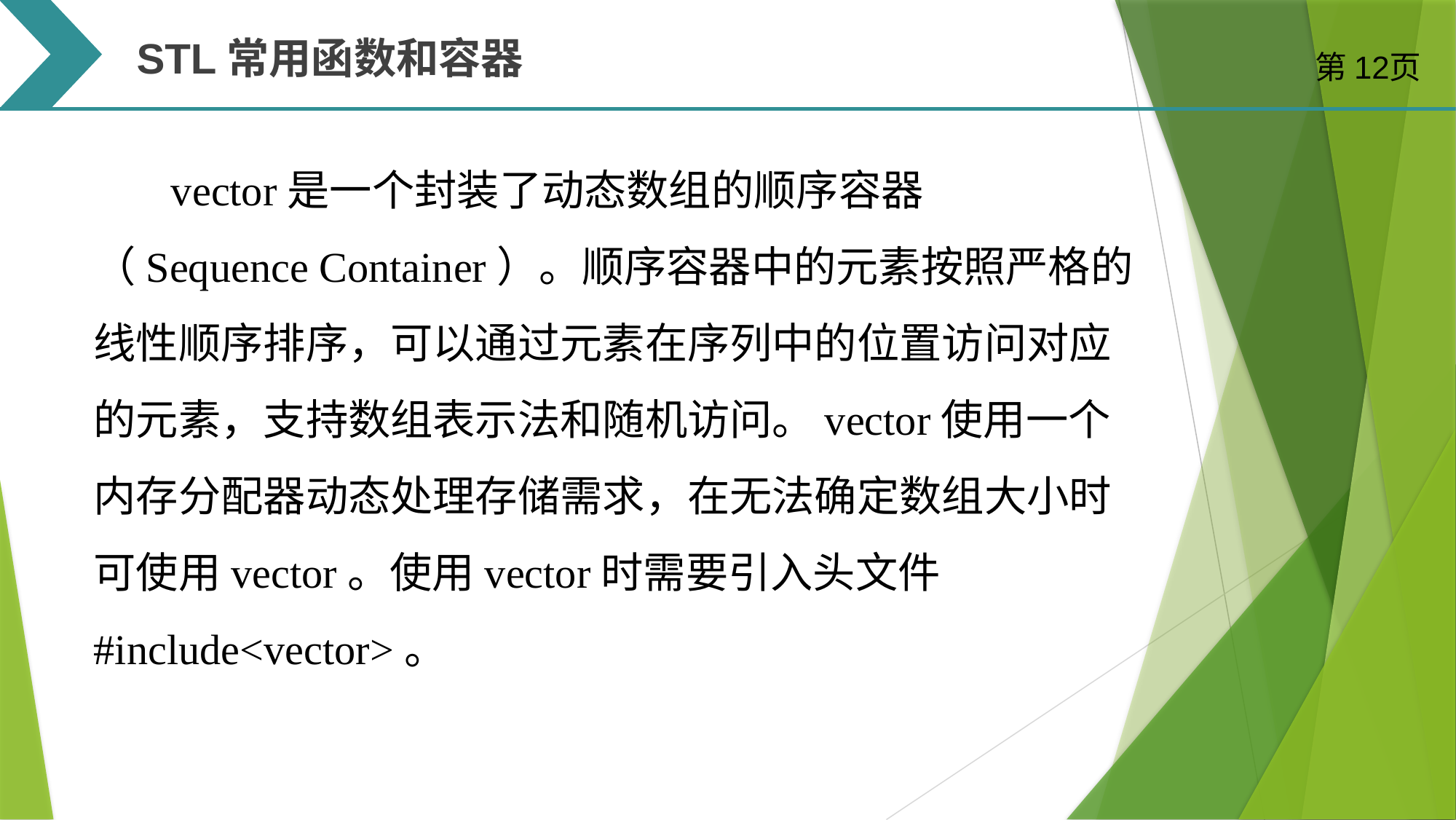

STL常用函数和容器
第12页
vector是一个封装了动态数组的顺序容器（Sequence Container）。顺序容器中的元素按照严格的线性顺序排序，可以通过元素在序列中的位置访问对应的元素，支持数组表示法和随机访问。vector使用一个内存分配器动态处理存储需求，在无法确定数组大小时可使用vector。使用vector时需要引入头文件#include<vector>。